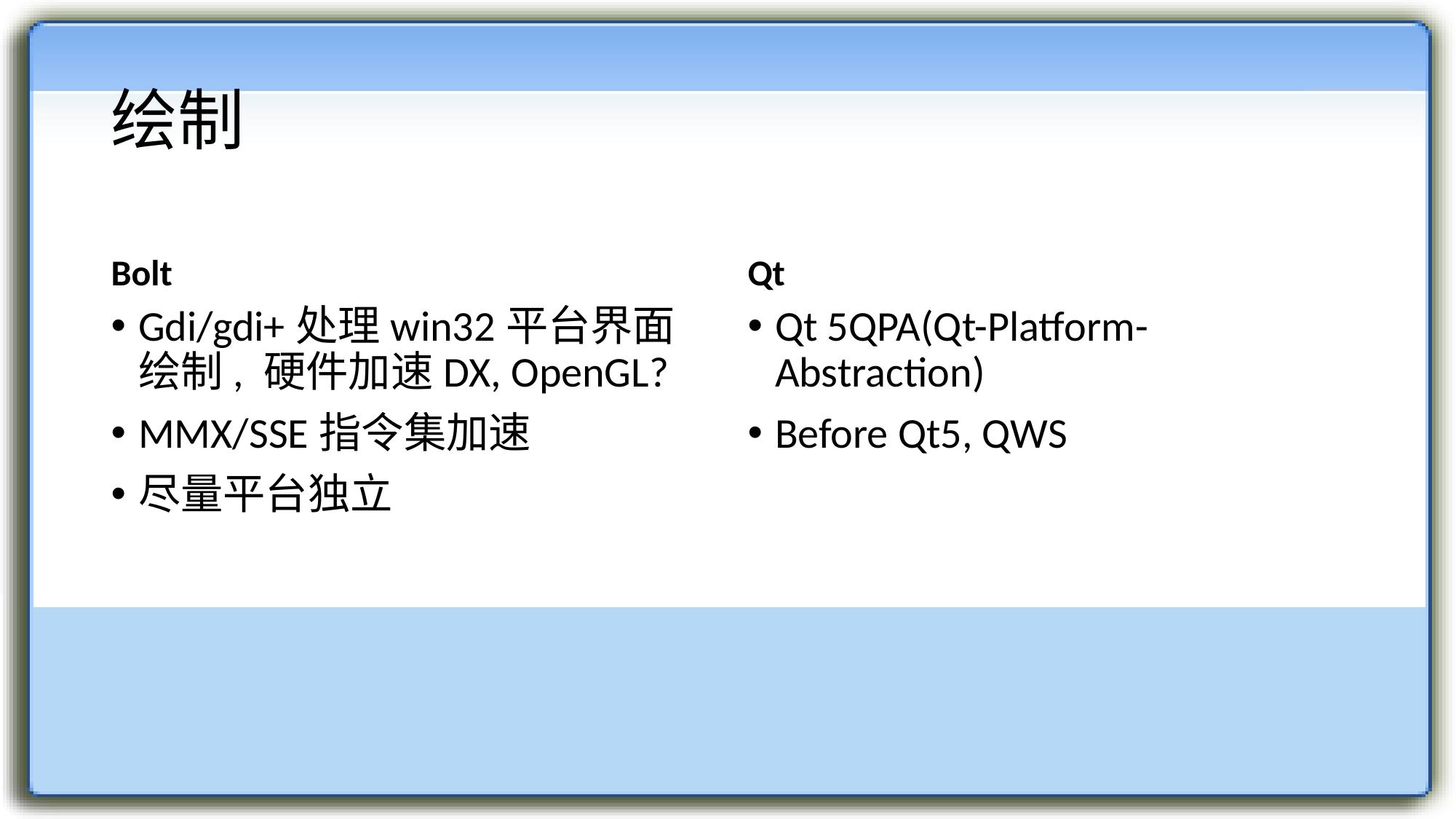

# 绘制
Bolt
Qt
Gdi/gdi+处理win32平台界面绘制, 硬件加速DX, OpenGL?
MMX/SSE指令集加速
尽量平台独立
Qt 5QPA(Qt-Platform-Abstraction)
Before Qt5, QWS